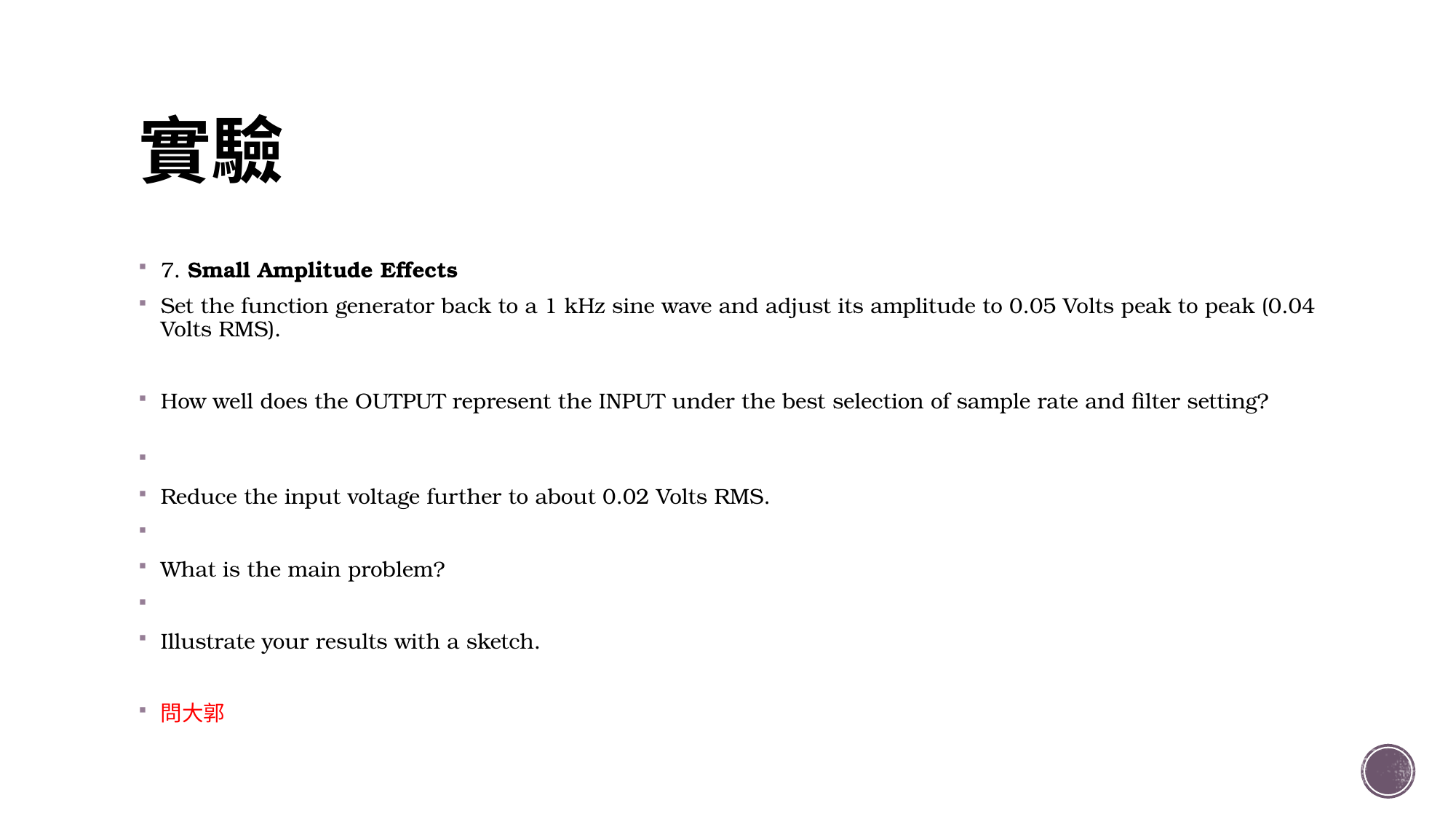

# 實驗
7. Small Amplitude Effects
Set the function generator back to a 1 kHz sine wave and adjust its amplitude to 0.05 Volts peak to peak (0.04 Volts RMS).

How well does the OUTPUT represent the INPUT under the best selection of sample rate and filter setting?

Reduce the input voltage further to about 0.02 Volts RMS.

What is the main problem?

Illustrate your results with a sketch.

問大郭